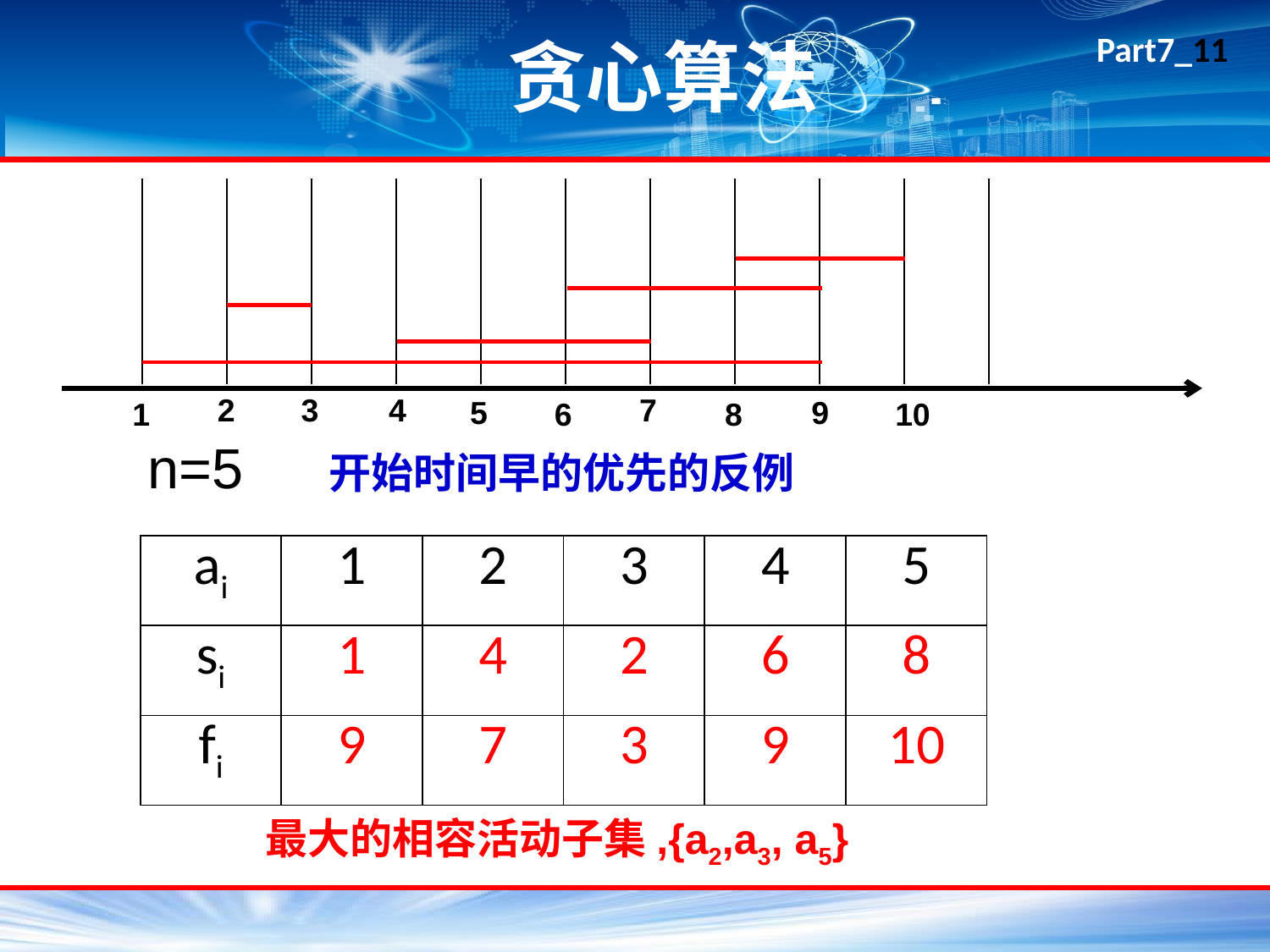

# 贪心算法
|  |  |  |  |  |  |  |  |  |  |
| --- | --- | --- | --- | --- | --- | --- | --- | --- | --- |
|  |  |  |  |  |  |  |  |  |  |
|  |  |  |  |  |  |  |  |  |  |
|  |  |  |  |  |  |  |  |  |  |
2
3
7
4
9
5
1
6
8
10
n=5
开始时间早的优先的反例
| ai | 1 | 2 | 3 | 4 | 5 |
| --- | --- | --- | --- | --- | --- |
| si | 1 | 4 | 2 | 6 | 8 |
| fi | 9 | 7 | 3 | 9 | 10 |
最大的相容活动子集,{a2,a3, a5}